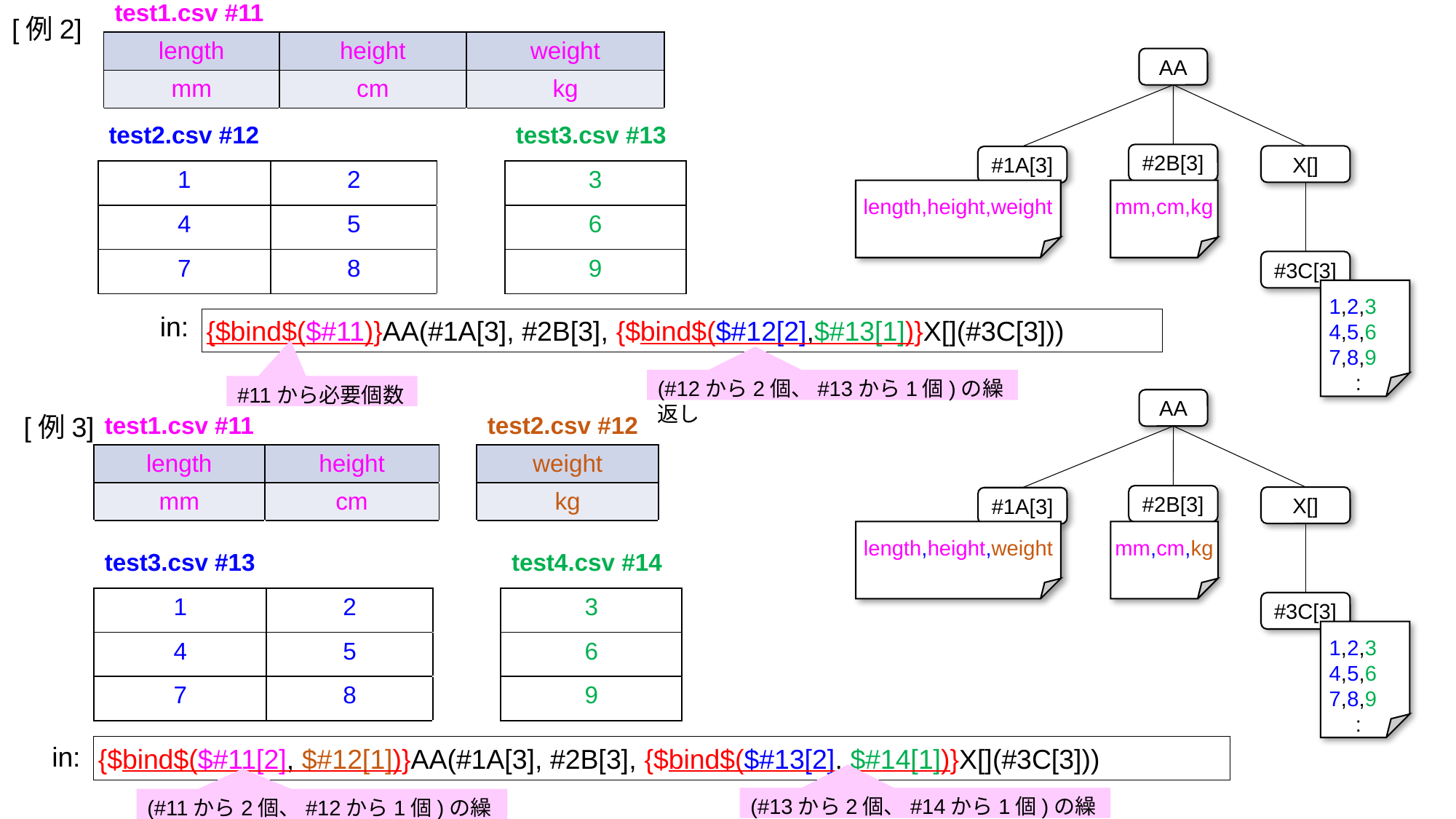

| test1.csv #11 |  |  |
| --- | --- | --- |
| length | height | weight |
| mm | cm | kg |
|  |  |  |
[例2]
AA
| test2.csv #12 |  |  | test3.csv #13 |
| --- | --- | --- | --- |
| 1 | 2 |  | 3 |
| 4 | 5 |  | 6 |
| 7 | 8 |  | 9 |
#2B[3]
X[]
#1A[3]
length,height,weight

mm,cm,kg

#3C[3]
1,2,3
4,5,6
7,8,9
　:

in:
{$bind$($#11)}AA(#1A[3], #2B[3], {$bind$($#12[2],$#13[1])}X[](#3C[3]))
(#12から2個、#13から1個)の繰返し
#11から必要個数
AA
[例3]
| test1.csv #11 |  |  | test2.csv #12 |
| --- | --- | --- | --- |
| length | height |  | weight |
| mm | cm |  | kg |
|  |  |  |  |
#2B[3]
X[]
#1A[3]
length,height,weight

mm,cm,kg

| test3.csv #13 |  |  | test4.csv #14 |
| --- | --- | --- | --- |
| 1 | 2 |  | 3 |
| 4 | 5 |  | 6 |
| 7 | 8 |  | 9 |
#3C[3]
1,2,3
4,5,6
7,8,9
　:

in:
{$bind$($#11[2], $#12[1])}AA(#1A[3], #2B[3], {$bind$($#13[2], $#14[1])}X[](#3C[3]))
(#13から2個、#14から1個)の繰返し
(#11から2個、#12から1個)の繰返し